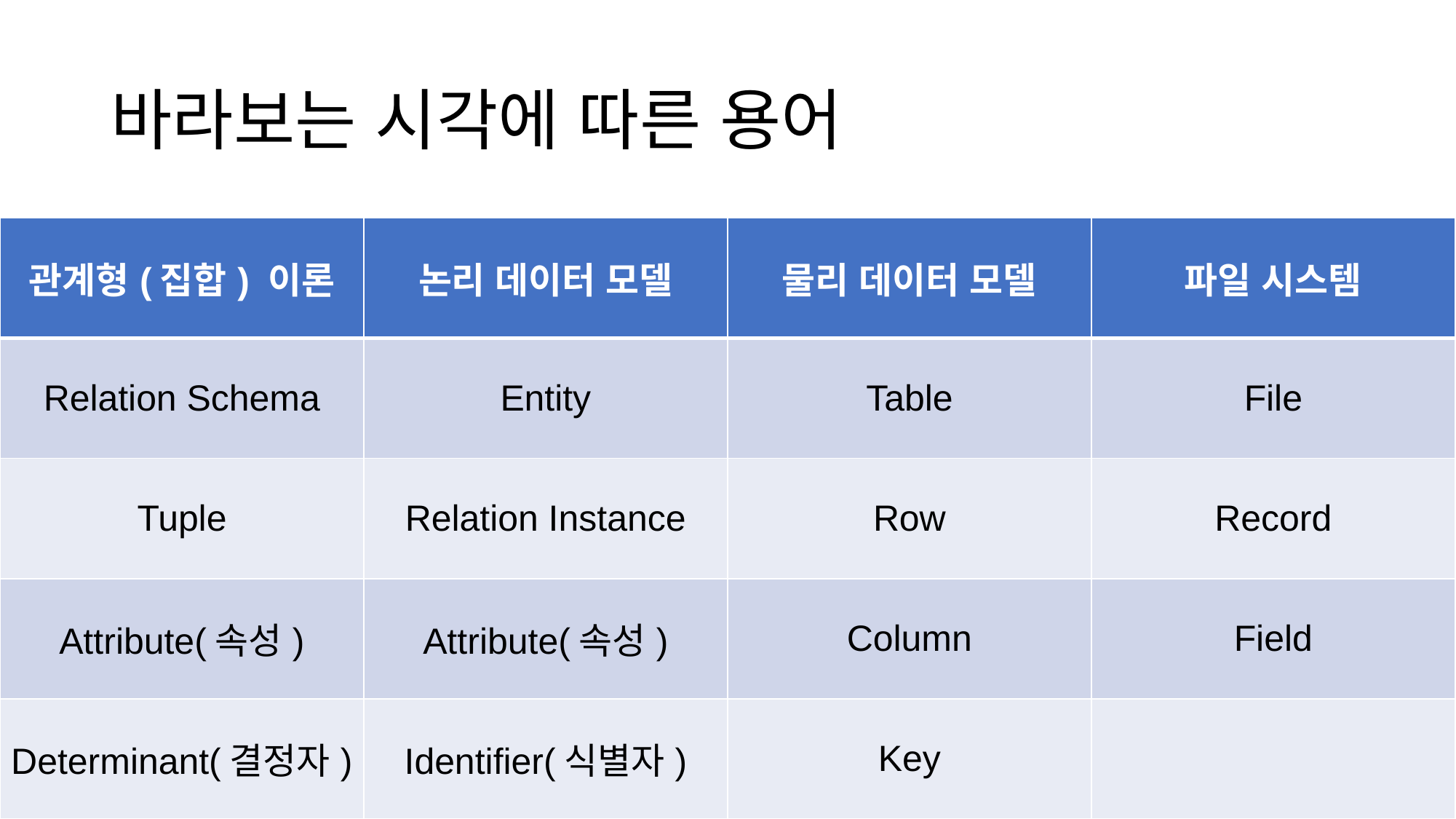

# 바라보는 시각에 따른 용어
| 관계형(집합) 이론 | 논리 데이터 모델 | 물리 데이터 모델 | 파일 시스템 |
| --- | --- | --- | --- |
| Relation Schema | Entity | Table | File |
| Tuple | Relation Instance | Row | Record |
| Attribute(속성) | Attribute(속성) | Column | Field |
| Determinant(결정자) | Identifier(식별자) | Key |  |